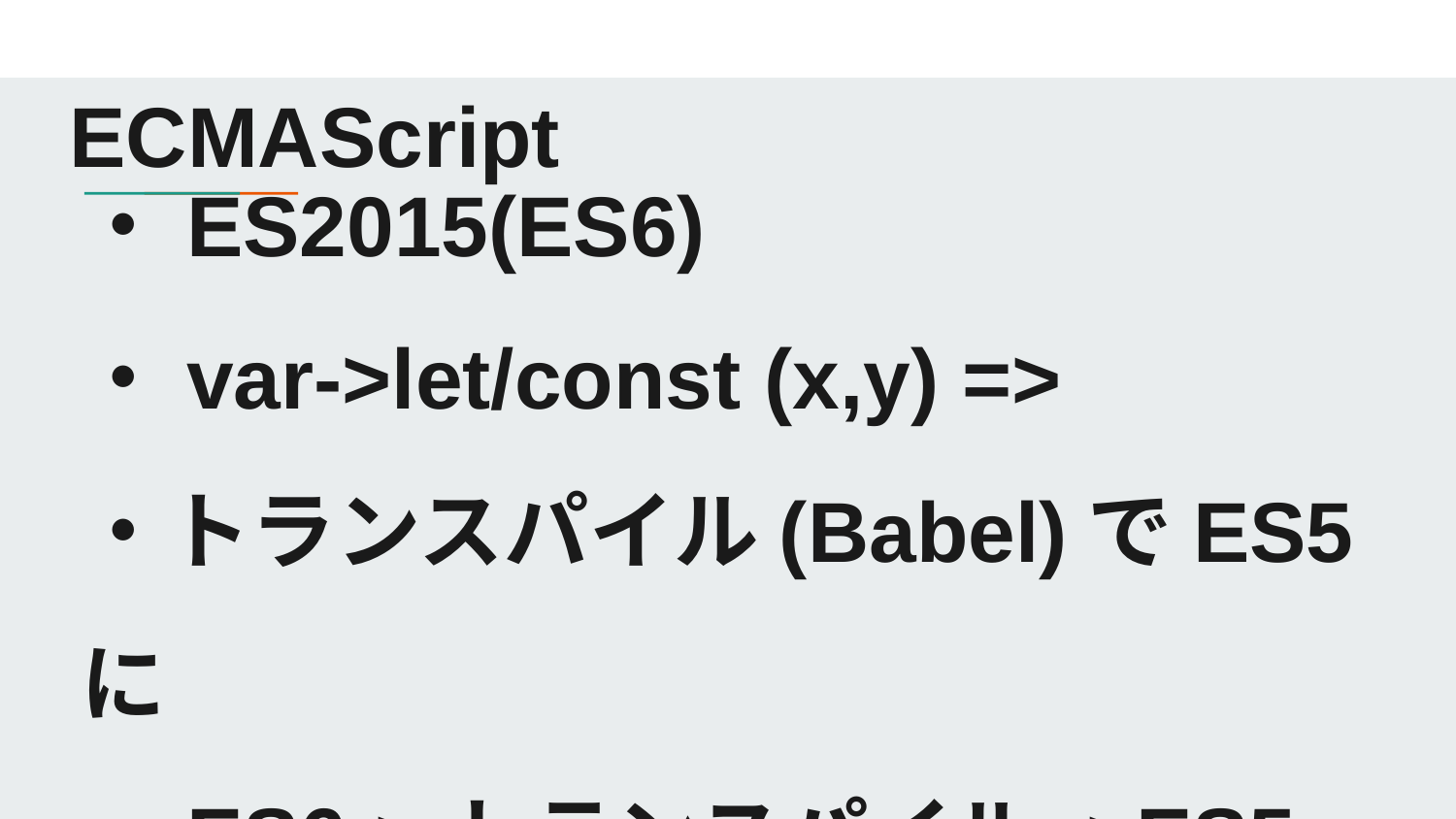

# ECMAScript
・ES2015(ES6)
・var->let/const (x,y) =>
・トランスパイル(Babel)でES5に
・ES6->トランスパイル->ES5